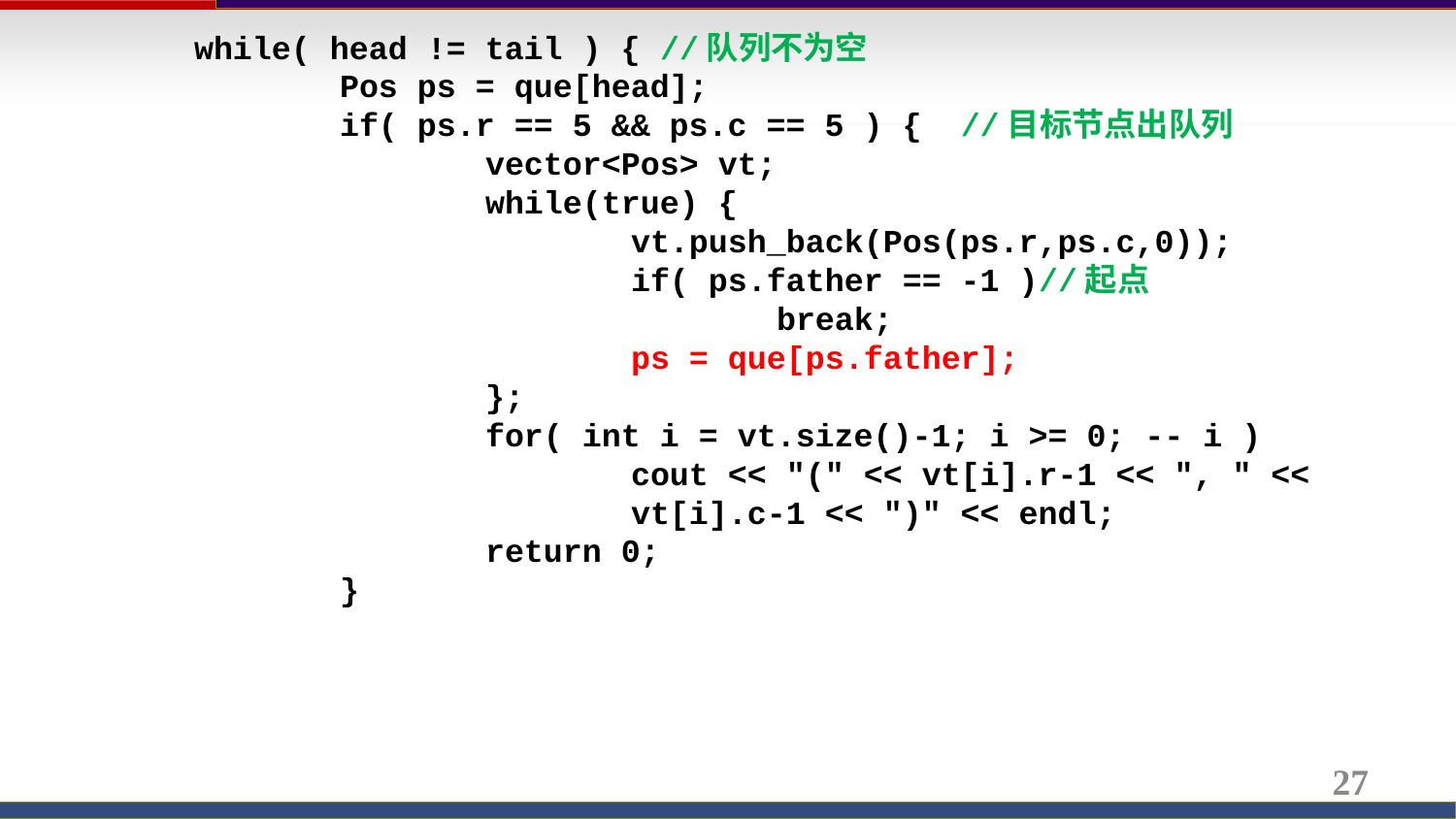

while( head != tail ) { //队列不为空
		Pos ps = que[head];
		if( ps.r == 5 && ps.c == 5 ) {  //目标节点出队列
			vector<Pos> vt;
			while(true) {
				vt.push_back(Pos(ps.r,ps.c,0));
				if( ps.father == -1 )//起点
					break;
				ps = que[ps.father];
			};
			for( int i = vt.size()-1; i >= 0; -- i )
				cout << "(" << vt[i].r-1 << ", " <<
                              vt[i].c-1 << ")" << endl;
			return 0;
		}